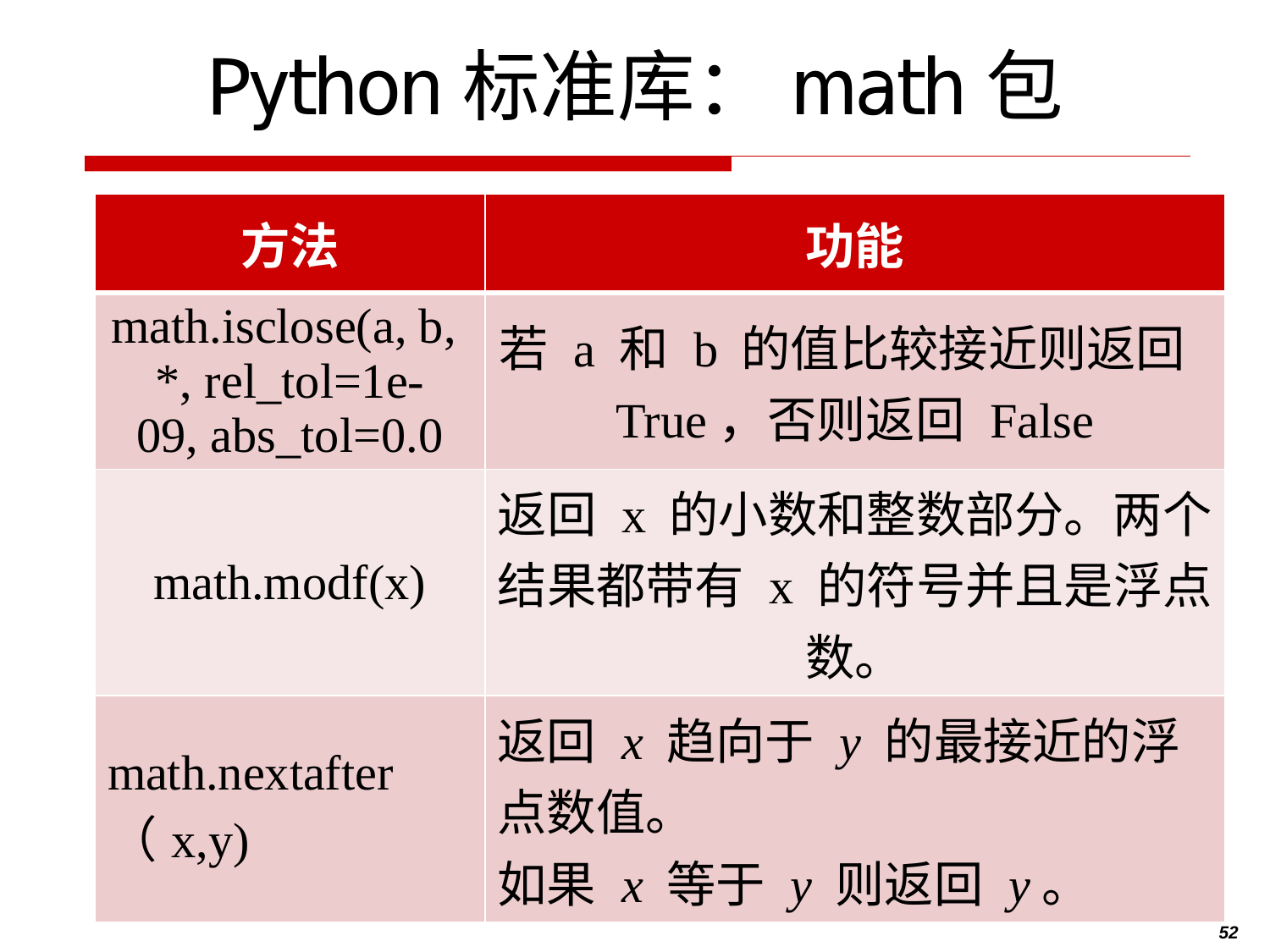

# Python标准库：math包
| 方法 | 功能 |
| --- | --- |
| math.isclose(a, b, \*, rel\_tol=1e-09, abs\_tol=0.0 | 若 a 和 b 的值比较接近则返回 True，否则返回 False |
| math.modf(x) | 返回 x 的小数和整数部分。两个结果都带有 x 的符号并且是浮点数。 |
| math.nextafter（x,y) | 返回 x 趋向于 y 的最接近的浮点数值。 如果 x 等于 y 则返回 y。 |
52